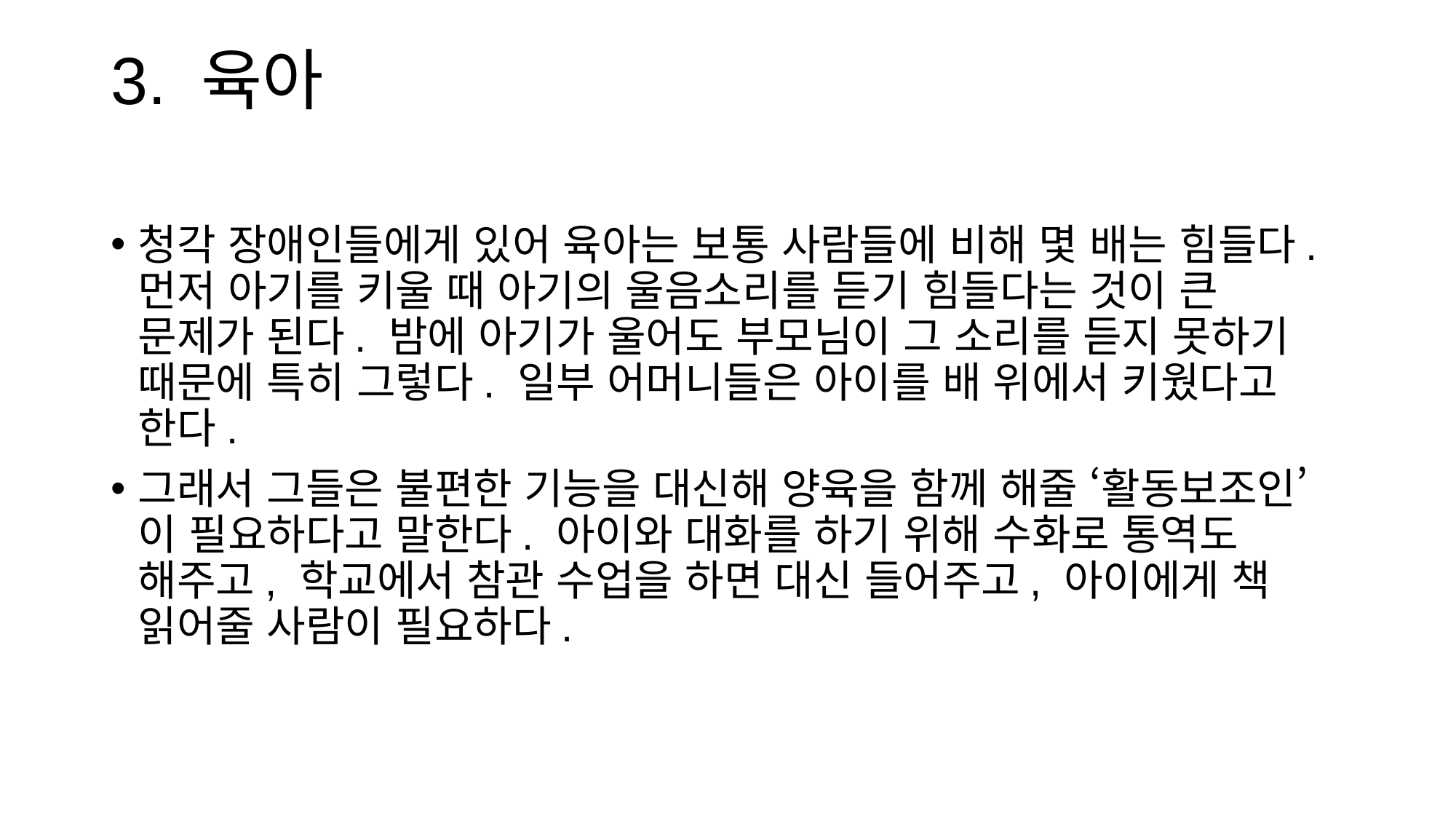

# 3. 육아
청각 장애인들에게 있어 육아는 보통 사람들에 비해 몇 배는 힘들다. 먼저 아기를 키울 때 아기의 울음소리를 듣기 힘들다는 것이 큰 문제가 된다. 밤에 아기가 울어도 부모님이 그 소리를 듣지 못하기 때문에 특히 그렇다. 일부 어머니들은 아이를 배 위에서 키웠다고 한다.
그래서 그들은 불편한 기능을 대신해 양육을 함께 해줄 ‘활동보조인’이 필요하다고 말한다. 아이와 대화를 하기 위해 수화로 통역도 해주고, 학교에서 참관 수업을 하면 대신 들어주고, 아이에게 책 읽어줄 사람이 필요하다.